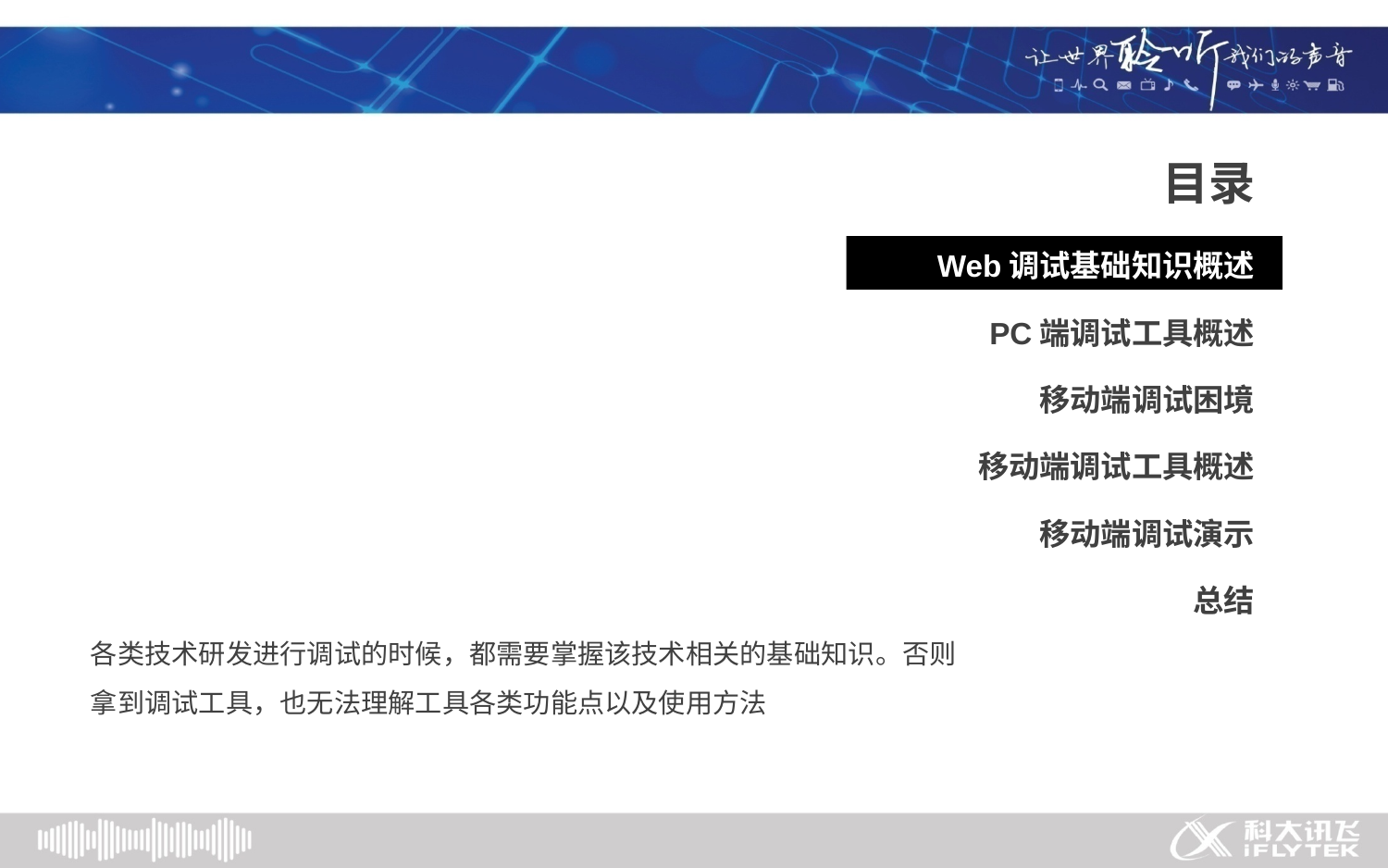

目录

Web调试基础知识概述
PC端调试工具概述
移动端调试困境
移动端调试工具概述
移动端调试演示
总结

各类技术研发进行调试的时候，都需要掌握该技术相关的基础知识。否则拿到调试工具，也无法理解工具各类功能点以及使用方法